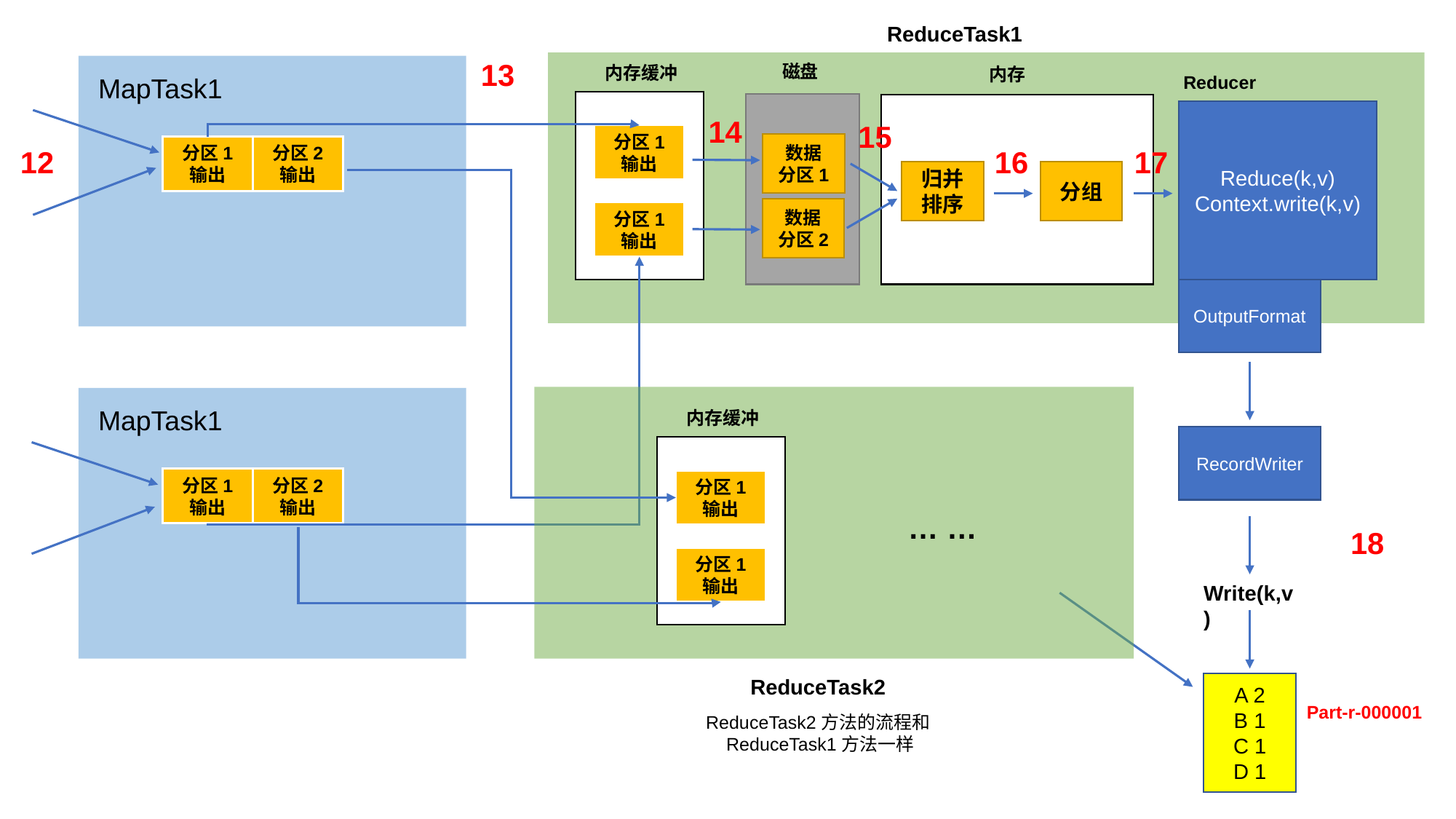

ReduceTask1
13

磁盘

内存缓冲
内存
Reducer
MapTask1

Reduce(k,v)
Context.write(k,v)
14
15
分区1
输出
数据
分区1
分区1
输出
分区2
输出
12
16
17
归并排序
分组
数据
分区2
分区1
输出
OutputFormat

MapTask1
内存缓冲
RecordWriter

分区1
输出
分区2
输出
分区1
输出
… …
18
分区1
输出
Write(k,v)
ReduceTask2
A 2
B 1
C 1
D 1
Part-r-000001
ReduceTask2方法的流程和ReduceTask1方法一样